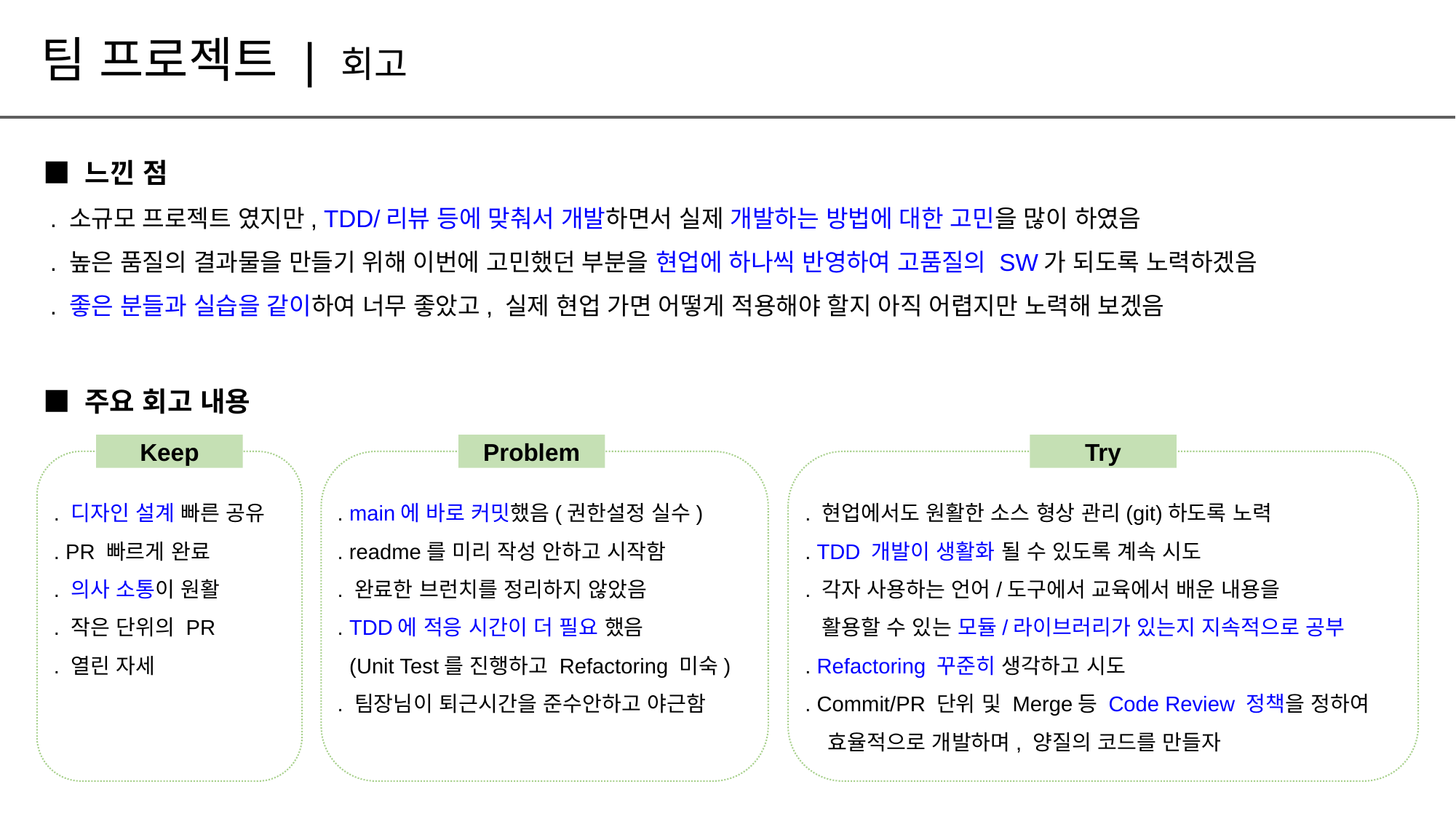

팀 프로젝트 | 회고
■ 느낀 점
 . 소규모 프로젝트 였지만, TDD/리뷰 등에 맞춰서 개발하면서 실제 개발하는 방법에 대한 고민을 많이 하였음
 . 높은 품질의 결과물을 만들기 위해 이번에 고민했던 부분을 현업에 하나씩 반영하여 고품질의 SW가 되도록 노력하겠음
 . 좋은 분들과 실습을 같이하여 너무 좋았고, 실제 현업 가면 어떻게 적용해야 할지 아직 어렵지만 노력해 보겠음
■ 주요 회고 내용
Keep
Problem
Try

 . main에 바로 커밋했음(권한설정 실수)
 . readme를 미리 작성 안하고 시작함
 . 완료한 브런치를 정리하지 않았음
 . TDD에 적응 시간이 더 필요 했음
   (Unit Test를 진행하고 Refactoring 미숙)
 . 팀장님이 퇴근시간을 준수안하고 야근함
 . 디자인 설계 빠른 공유
 . PR 빠르게 완료
 . 의사 소통이 원활
 . 작은 단위의 PR
 . 열린 자세
 . 현업에서도 원활한 소스 형상 관리(git)하도록 노력
 . TDD 개발이 생활화 될 수 있도록 계속 시도
 . 각자 사용하는 언어/도구에서 교육에서 배운 내용을
   활용할 수 있는 모듈/라이브러리가 있는지 지속적으로 공부
 . Refactoring 꾸준히 생각하고 시도
 . Commit/PR 단위 및 Merge등 Code Review 정책을 정하여
    효율적으로 개발하며, 양질의 코드를 만들자